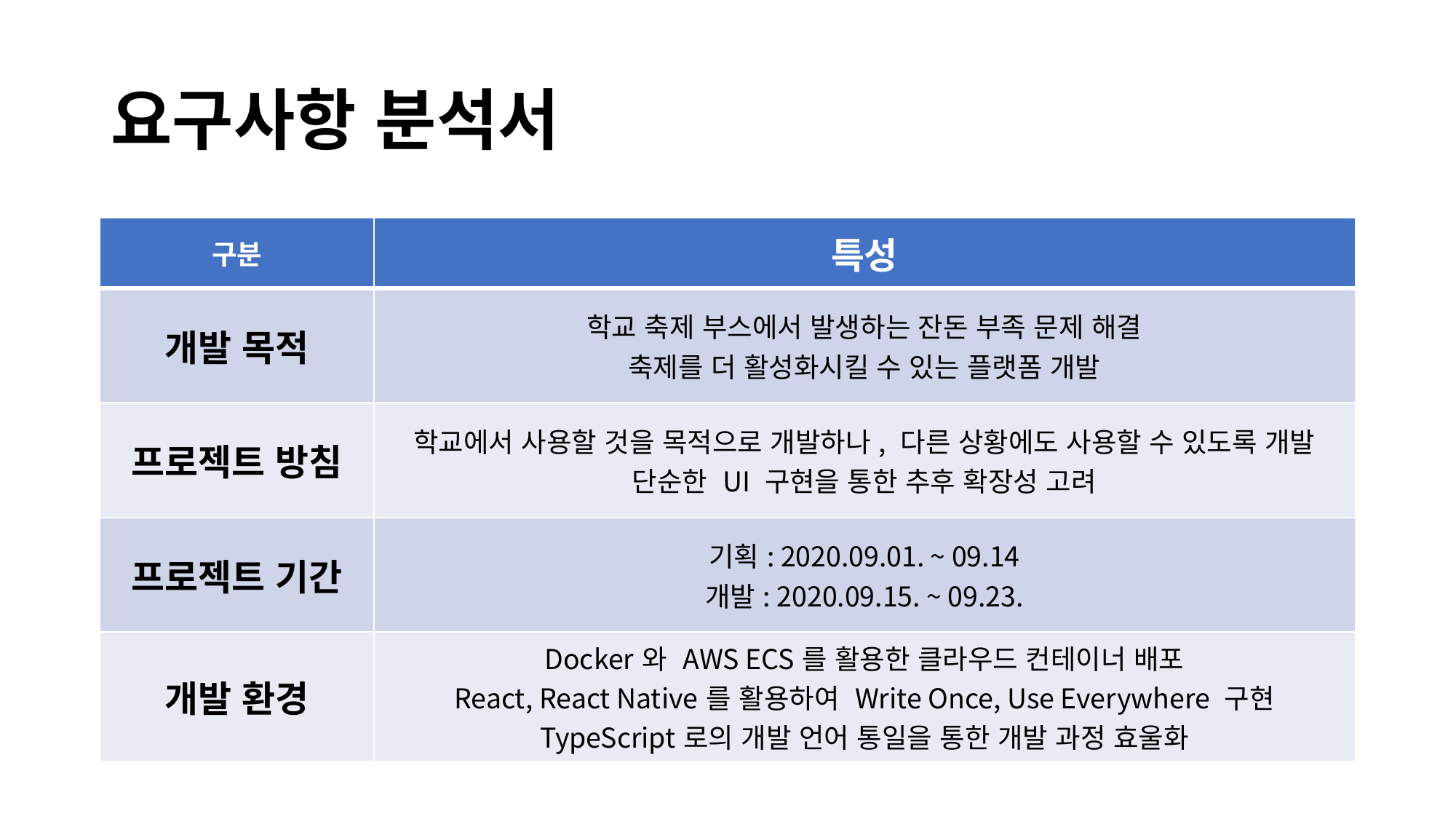

# 요구사항 분석서
| 구분 | 특성 |
| --- | --- |
| 개발 목적 | 학교 축제 부스에서 발생하는 잔돈 부족 문제 해결 축제를 더 활성화시킬 수 있는 플랫폼 개발 |
| 프로젝트 방침 | 학교에서 사용할 것을 목적으로 개발하나, 다른 상황에도 사용할 수 있도록 개발 단순한 UI 구현을 통한 추후 확장성 고려 |
| 프로젝트 기간 | 기획: 2020.09.01. ~ 09.14 개발: 2020.09.15. ~ 09.23. |
| 개발 환경 | Docker와 AWS ECS를 활용한 클라우드 컨테이너 배포 React, React Native를 활용하여 Write Once, Use Everywhere 구현 TypeScript로의 개발 언어 통일을 통한 개발 과정 효울화 |